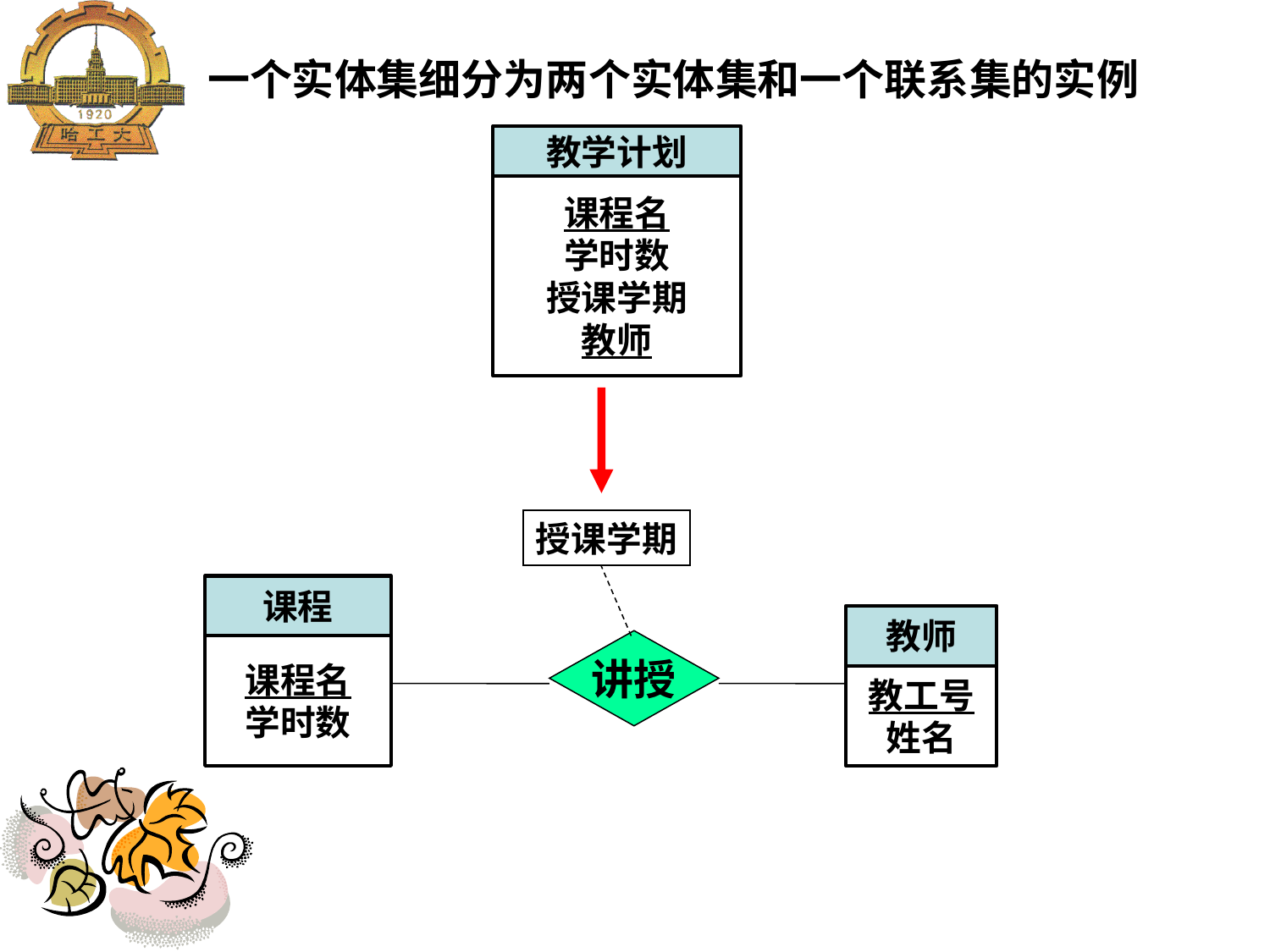

一个实体集细分为两个实体集和一个联系集的实例
教学计划
课程名
学时数
授课学期
教师

授课学期

讲授

课程
课程名
学时数
教师
教工号
姓名